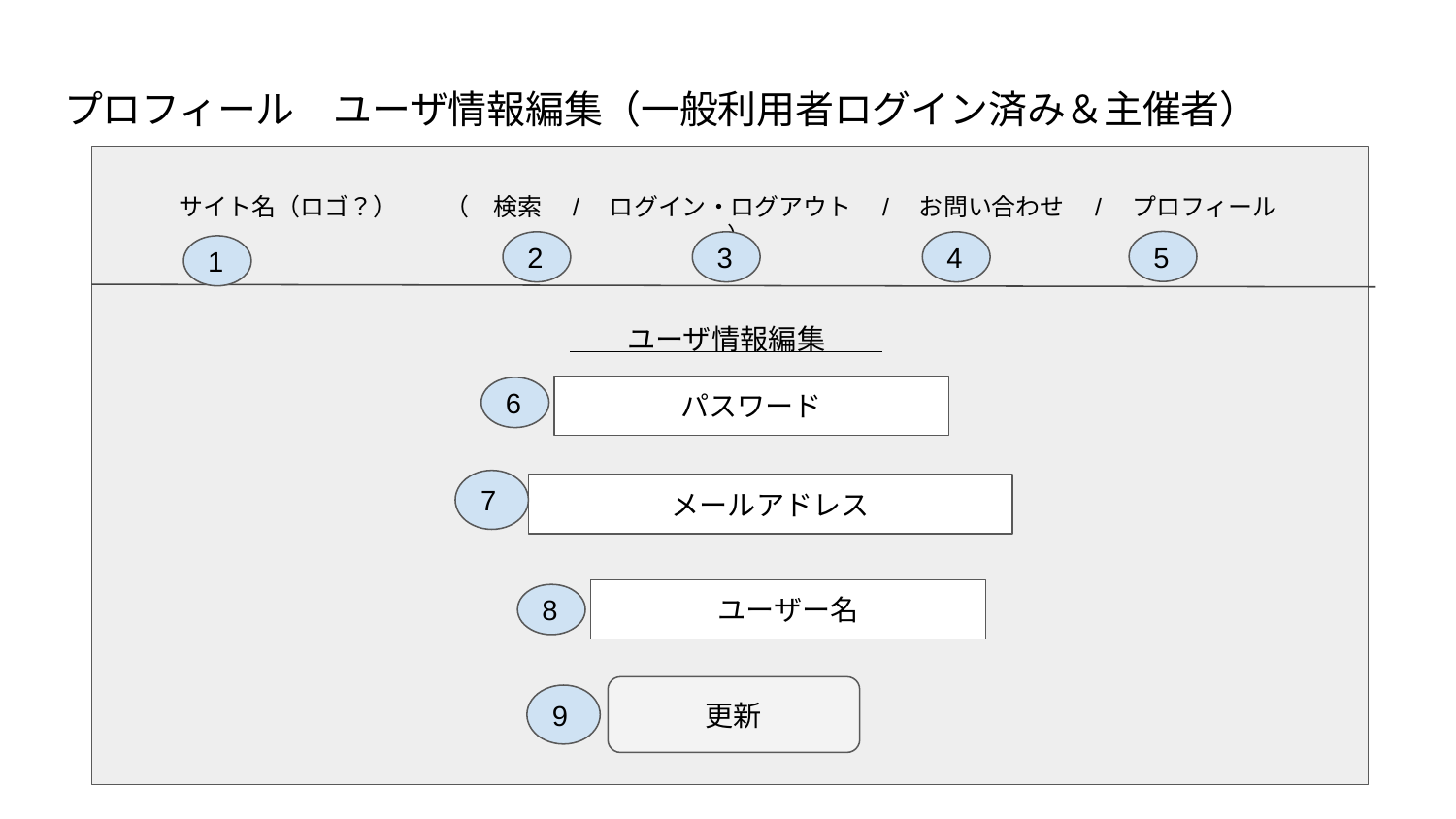

ページ
プロフィール　ユーザ情報編集（一般利用者ログイン済み＆主催者）

サイト名（ロゴ？）　　（　検索　/　ログイン・ログアウト　/　お問い合わせ　/　プロフィール　）
5
2
3
4
1
　　ユーザ情報編集
パスワード
6
7
メールアドレス
ユーザー名
8
更新
9